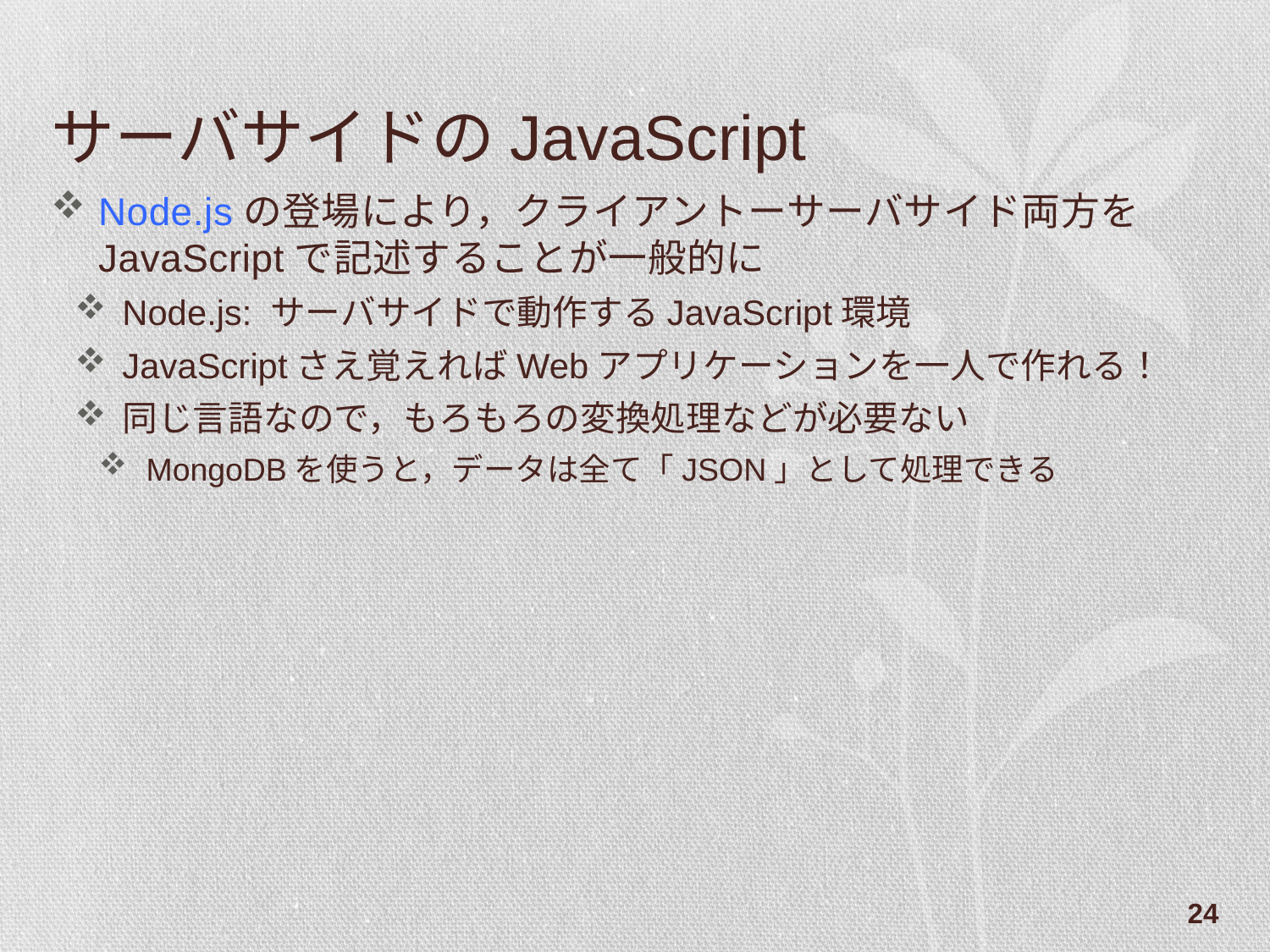

# サーバサイドのJavaScript
Node.jsの登場により，クライアントーサーバサイド両方をJavaScriptで記述することが一般的に
Node.js: サーバサイドで動作するJavaScript環境
JavaScriptさえ覚えればWebアプリケーションを一人で作れる！
同じ言語なので，もろもろの変換処理などが必要ない
MongoDBを使うと，データは全て「JSON」として処理できる
24